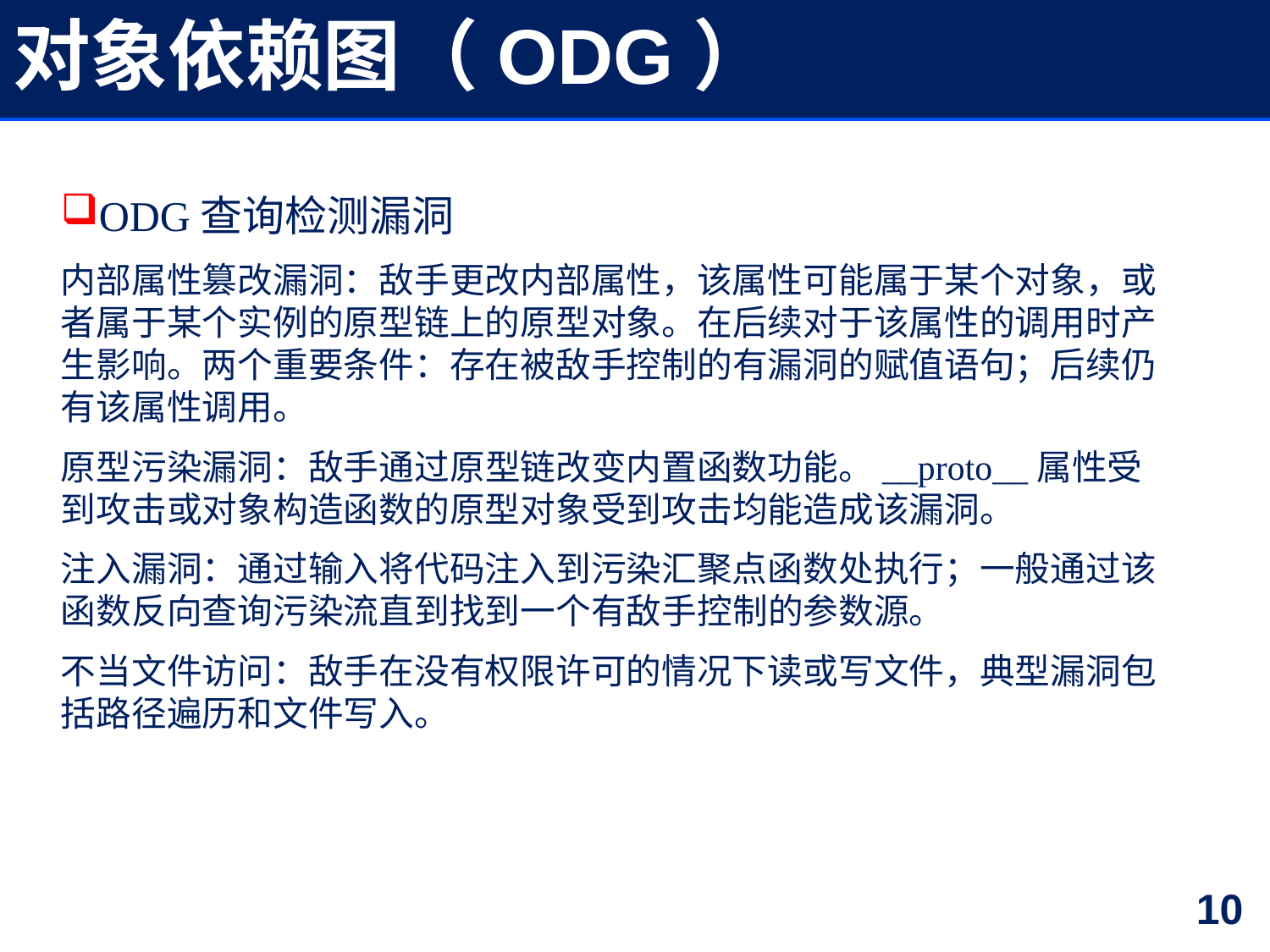

# 对象依赖图（ODG）
ODG查询检测漏洞
内部属性篡改漏洞：敌手更改内部属性，该属性可能属于某个对象，或者属于某个实例的原型链上的原型对象。在后续对于该属性的调用时产生影响。两个重要条件：存在被敌手控制的有漏洞的赋值语句；后续仍有该属性调用。
原型污染漏洞：敌手通过原型链改变内置函数功能。__proto__属性受到攻击或对象构造函数的原型对象受到攻击均能造成该漏洞。
注入漏洞：通过输入将代码注入到污染汇聚点函数处执行；一般通过该函数反向查询污染流直到找到一个有敌手控制的参数源。
不当文件访问：敌手在没有权限许可的情况下读或写文件，典型漏洞包括路径遍历和文件写入。

10